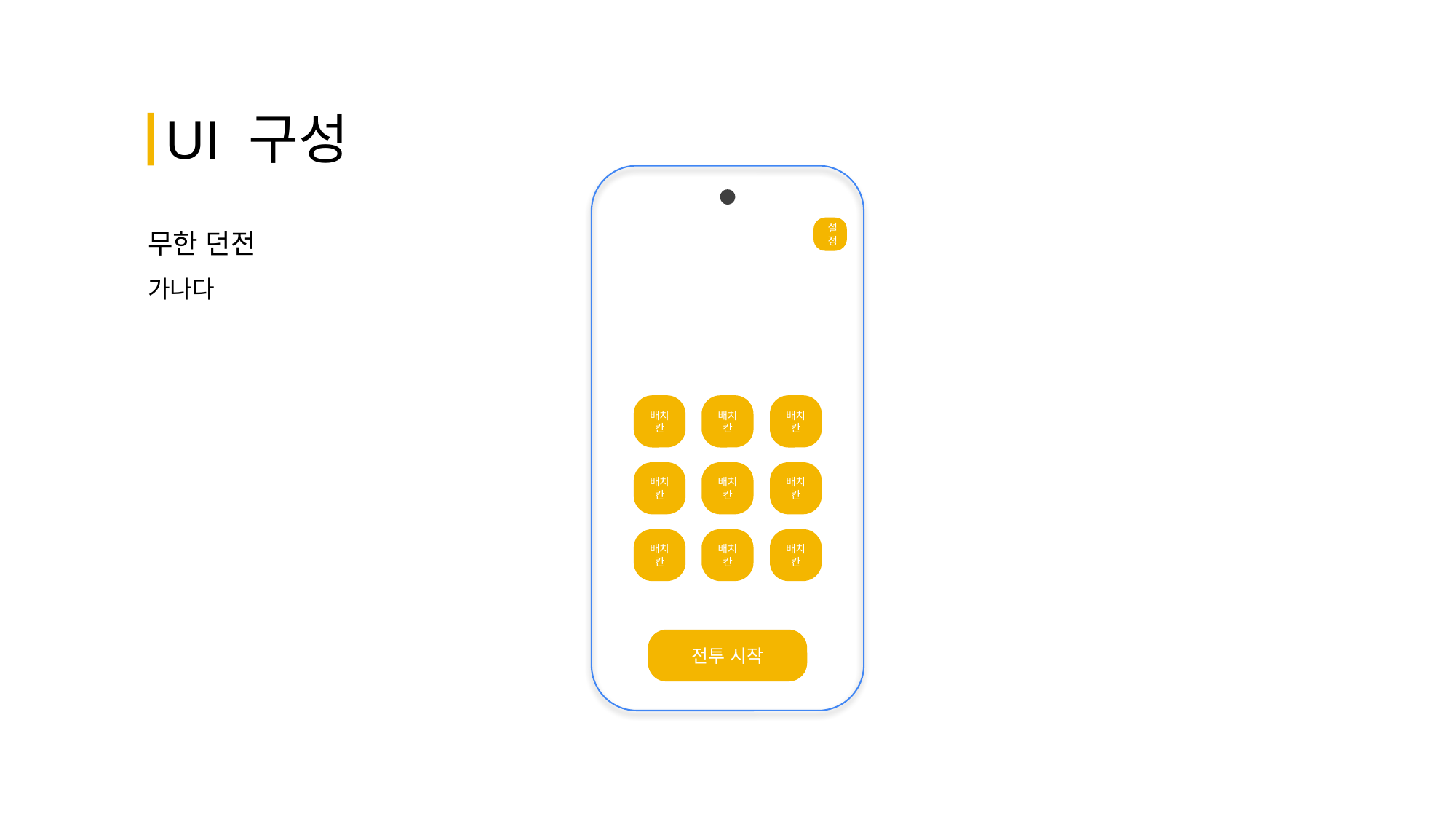

UI 구성

무한 던전
가나다
설정
배치 칸
배치 칸
배치 칸
배치 칸
배치 칸
배치 칸
배치 칸
배치 칸
배치 칸
전투 시작